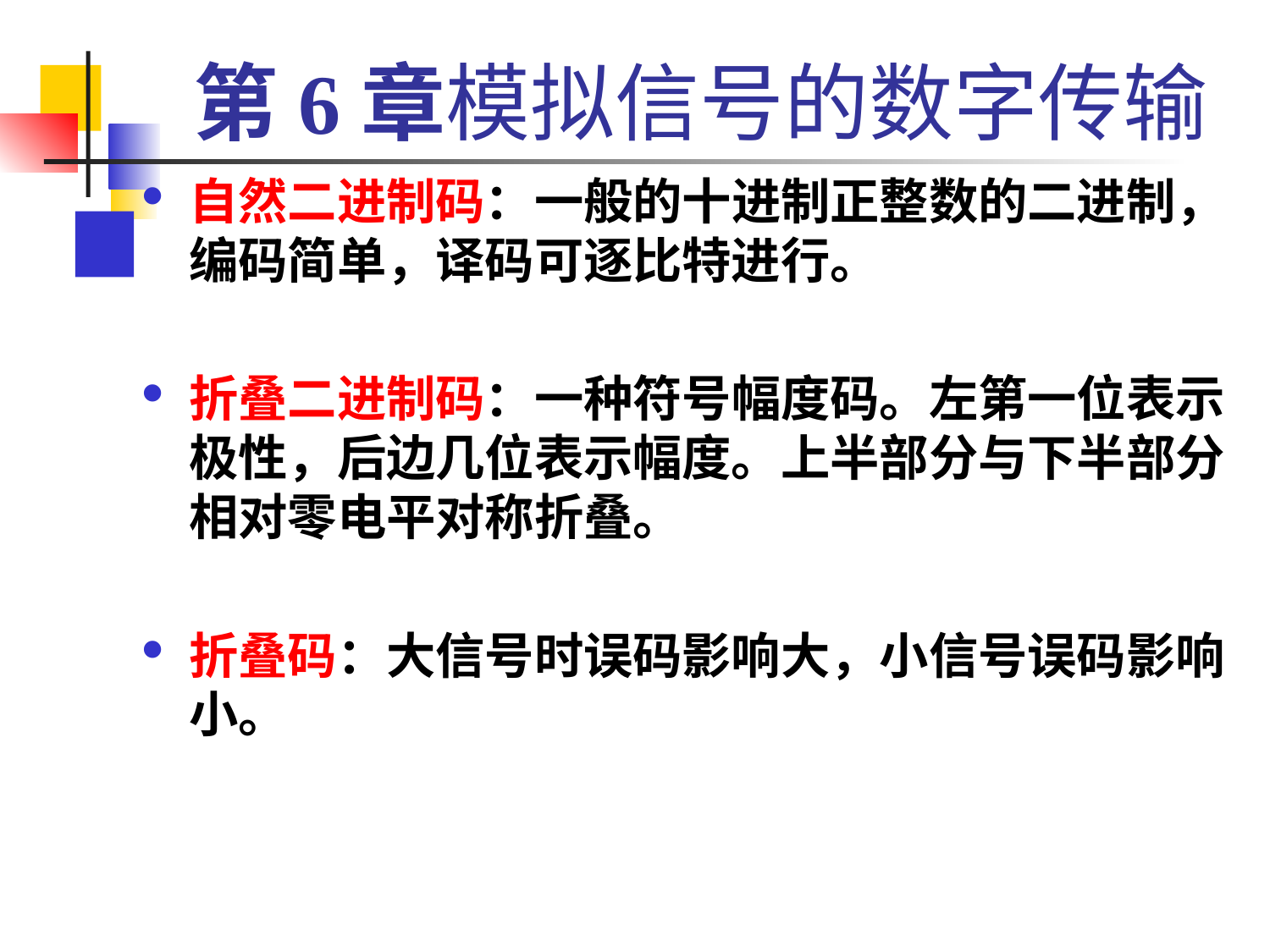

# 第6章模拟信号的数字传输
自然二进制码：一般的十进制正整数的二进制，编码简单，译码可逐比特进行。

折叠二进制码：一种符号幅度码。左第一位表示极性，后边几位表示幅度。上半部分与下半部分相对零电平对称折叠。

折叠码：大信号时误码影响大，小信号误码影响小。